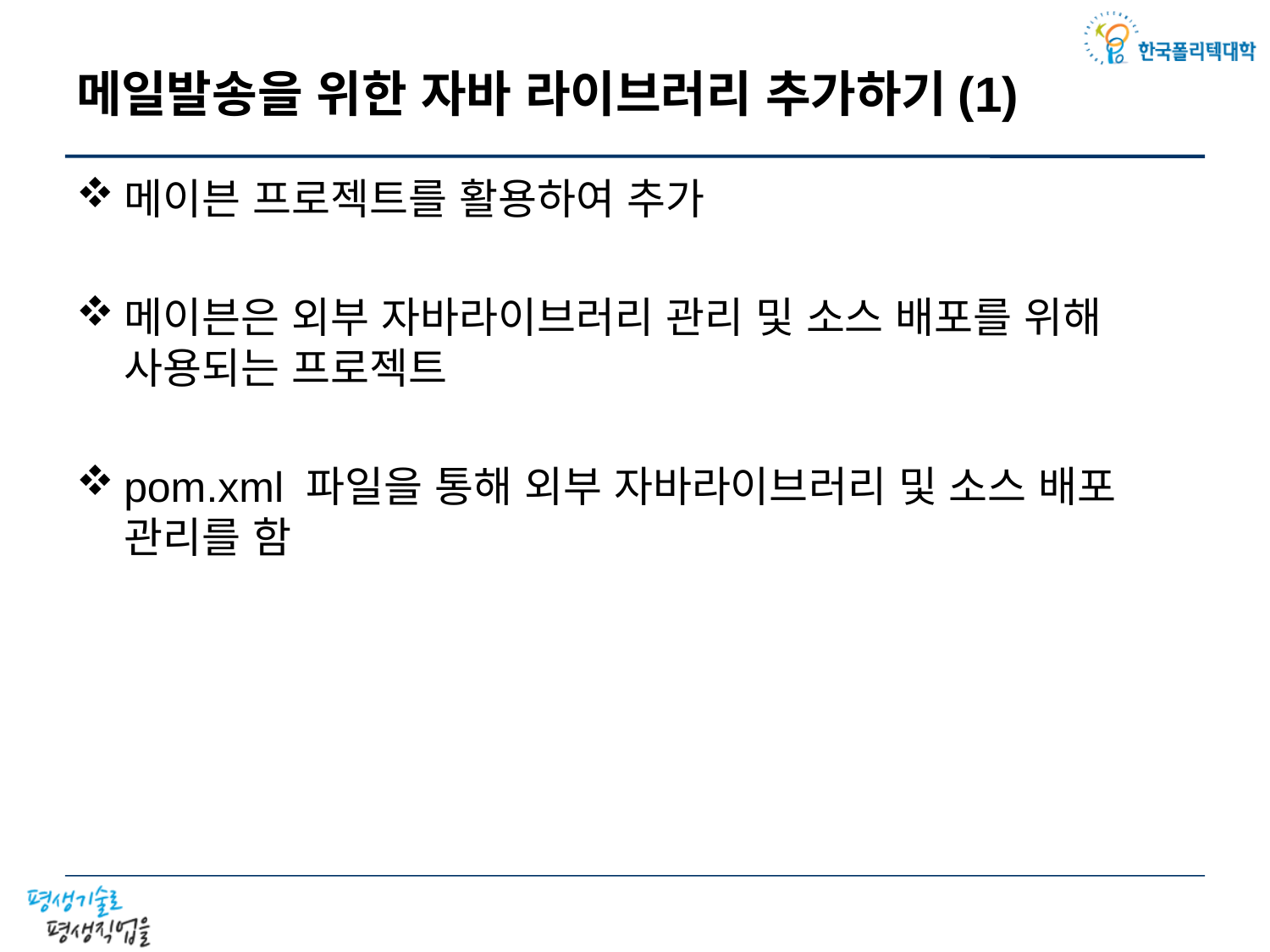

# 메일발송을 위한 자바 라이브러리 추가하기(1)
메이븐 프로젝트를 활용하여 추가

메이븐은 외부 자바라이브러리 관리 및 소스 배포를 위해 사용되는 프로젝트

pom.xml 파일을 통해 외부 자바라이브러리 및 소스 배포 관리를 함